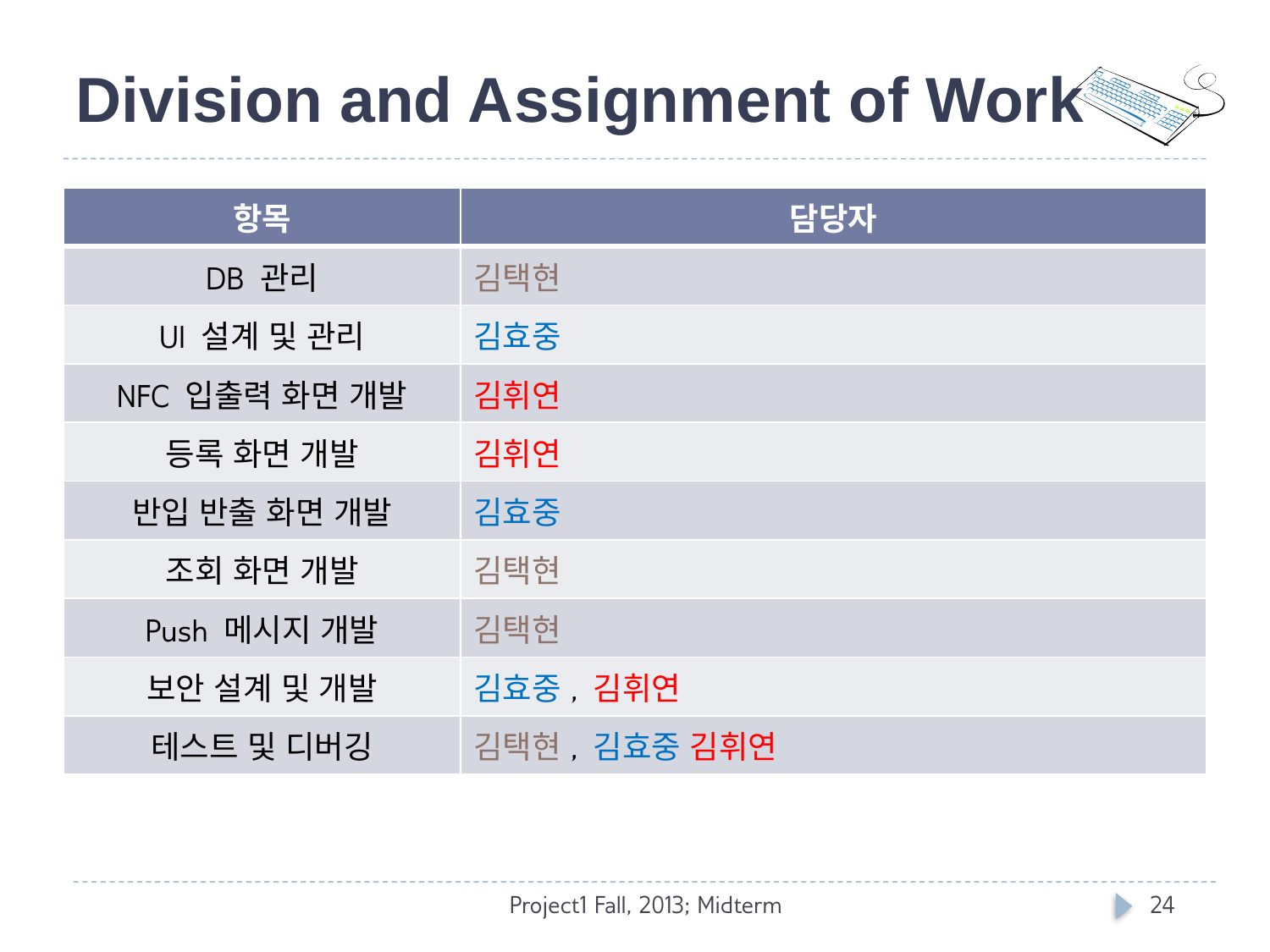

# Division and Assignment of Work
| 항목 | 담당자 |
| --- | --- |
| DB 관리 | 김택현 |
| UI 설계 및 관리 | 김효중 |
| NFC 입출력 화면 개발 | 김휘연 |
| 등록 화면 개발 | 김휘연 |
| 반입 반출 화면 개발 | 김효중 |
| 조회 화면 개발 | 김택현 |
| Push 메시지 개발 | 김택현 |
| 보안 설계 및 개발 | 김효중, 김휘연 |
| 테스트 및 디버깅 | 김택현, 김효중 김휘연 |
Project1 Fall, 2013; Midterm
24